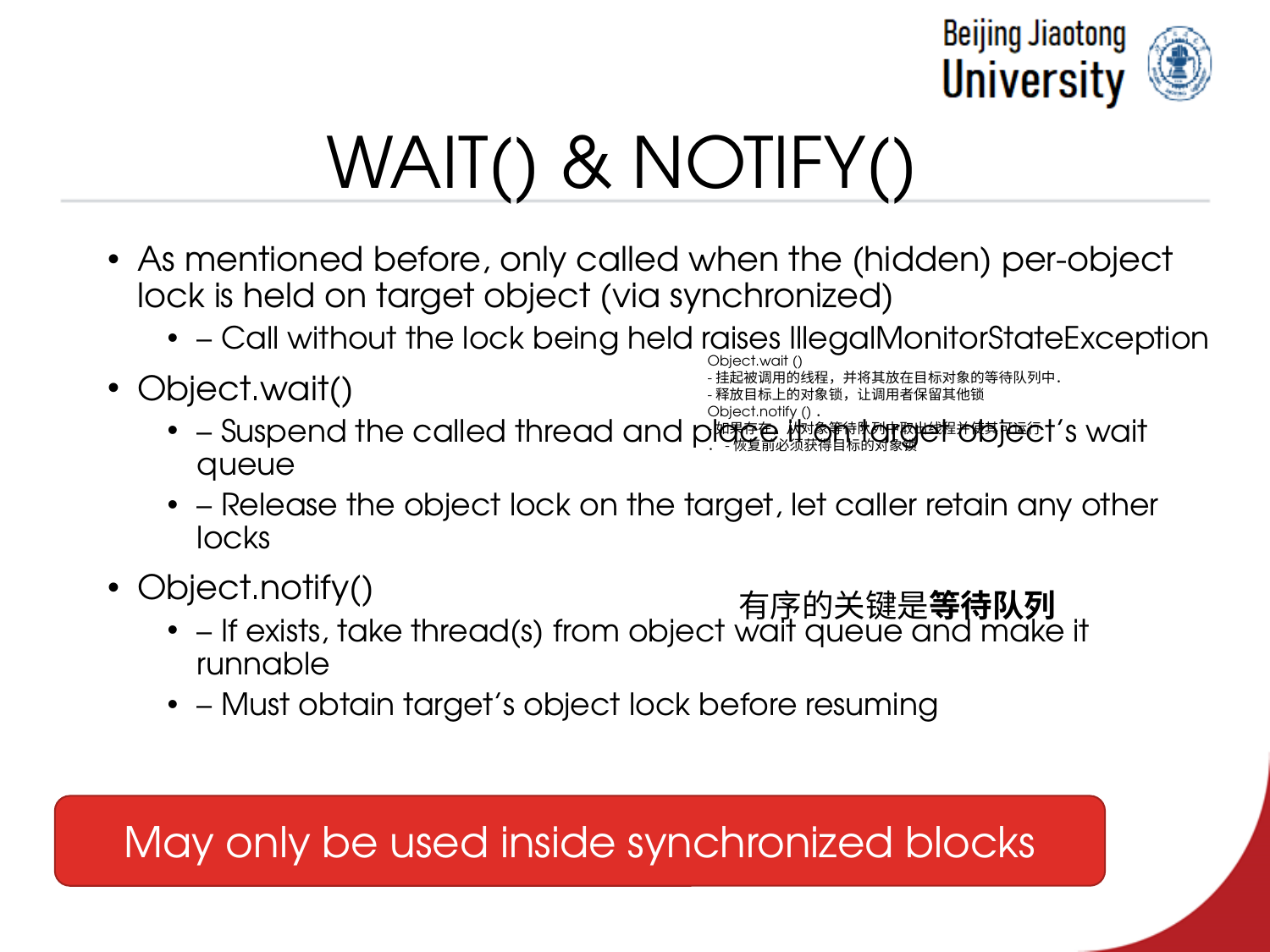

# wait() & notify()
As mentioned before, only called when the (hidden) per-object lock is held on target object (via synchronized)
– Call without the lock being held raises IllegalMonitorStateException
Object.wait()
– Suspend the called thread and place it on target object’s wait queue
– Release the object lock on the target, let caller retain any other locks
Object.notify()
– If exists, take thread(s) from object wait queue and make it runnable
– Must obtain target’s object lock before resuming
Object.wait ()
-挂起被调用的线程，并将其放在目标对象的等待队列中．
-释放目标上的对象锁，让调用者保留其他锁
Object.notify ()．
-如果存在，从对象等待队列中取出线程并使其可运行
．-恢复前必须获得目标的对象锁
有序的关键是等待队列
May only be used inside synchronized blocks